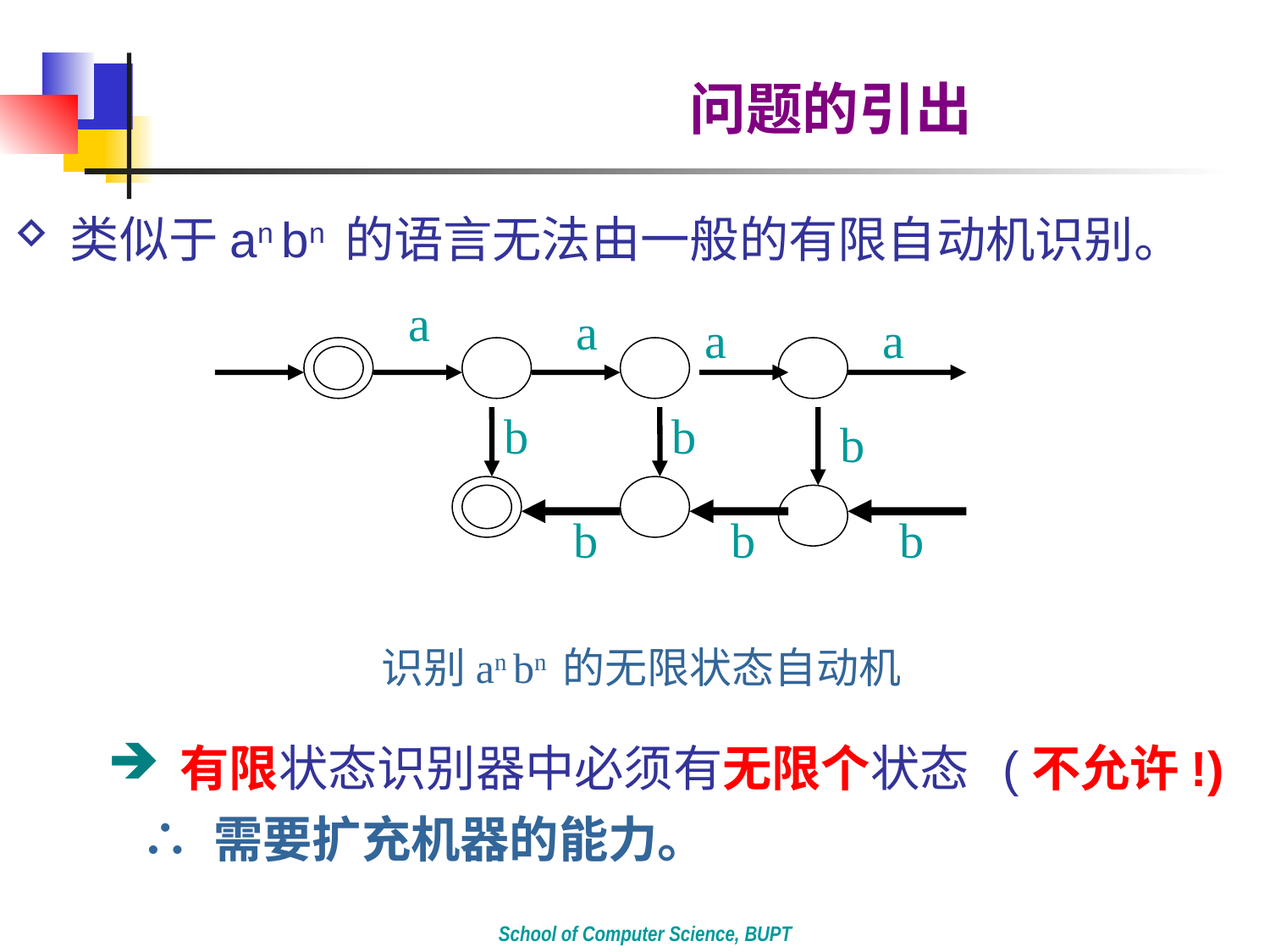

问题的引出
 类似于an bn 的语言无法由一般的有限自动机识别。

a
a
a
a

b
b

b

b
b
b

识别an bn 的无限状态自动机
 有限状态识别器中必须有无限个状态  (不允许!)
   ∴ 需要扩充机器的能力。
School of Computer Science, BUPT
2